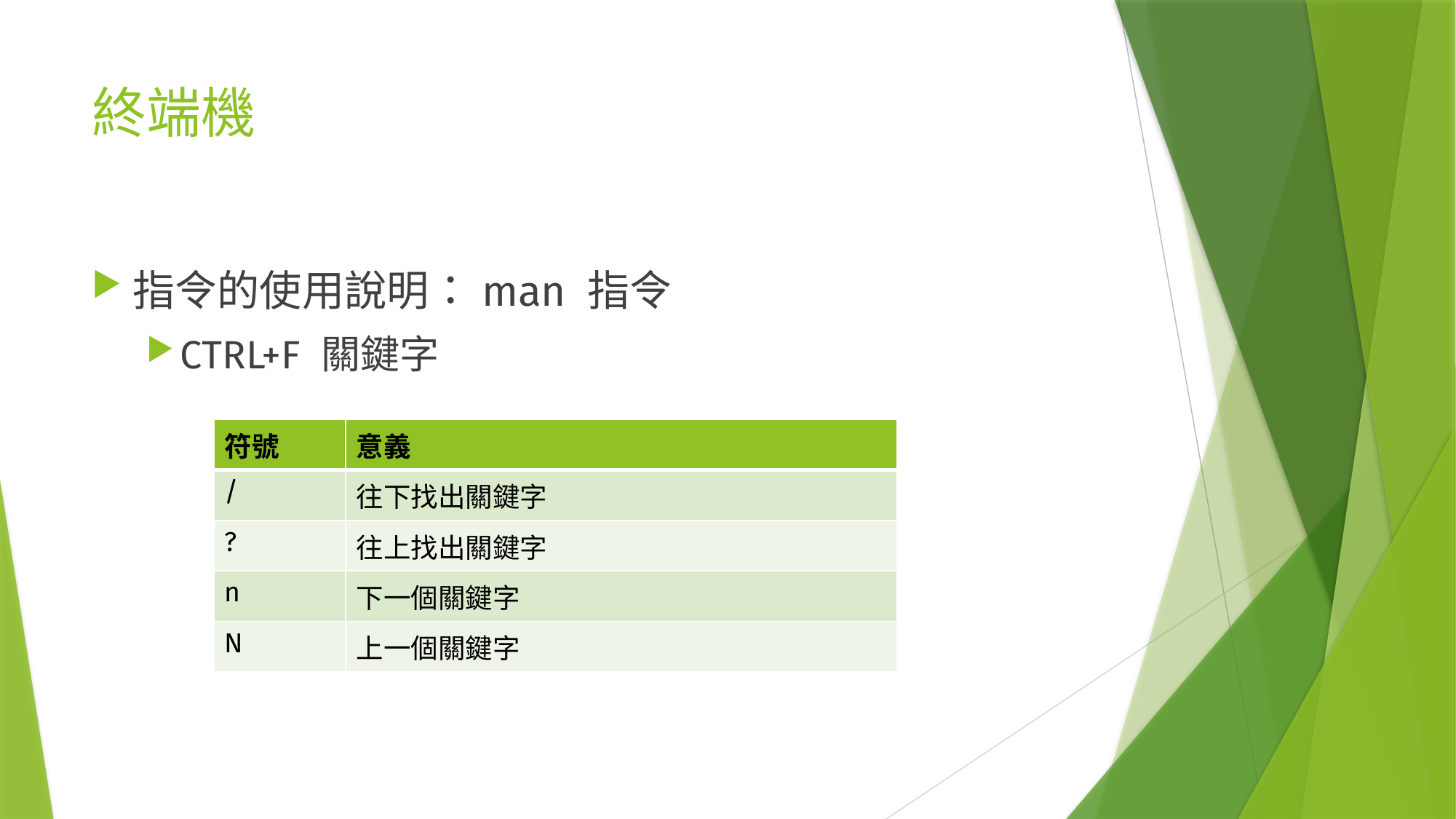

# 終端機
指令的使用說明：man 指令
CTRL+F 關鍵字
| 符號 | 意義 |
| --- | --- |
| / | 往下找出關鍵字 |
| ? | 往上找出關鍵字 |
| n | 下一個關鍵字 |
| N | 上一個關鍵字 |